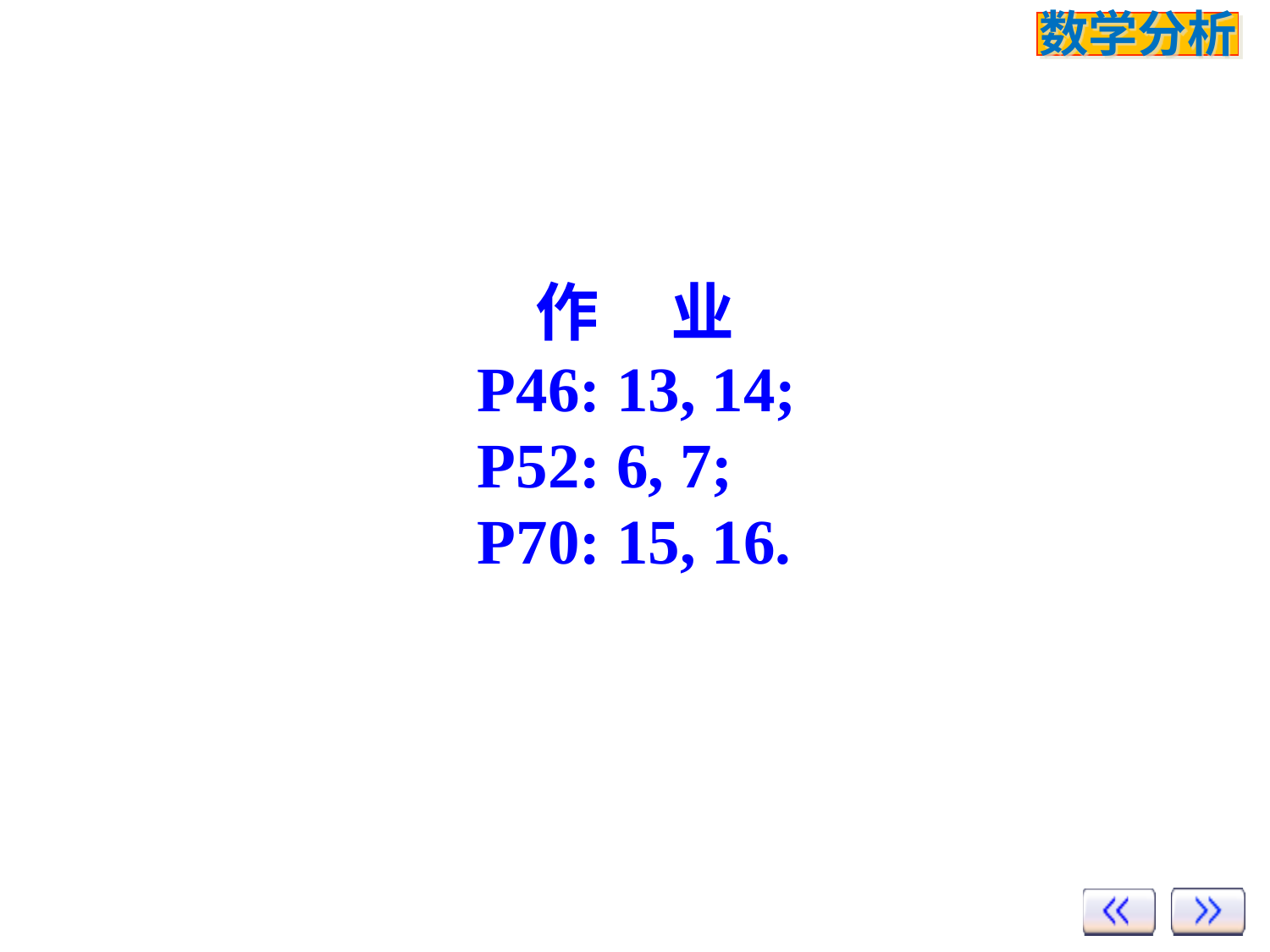

作     业
P46: 13, 14;
P52: 6, 7;
P70: 15, 16.